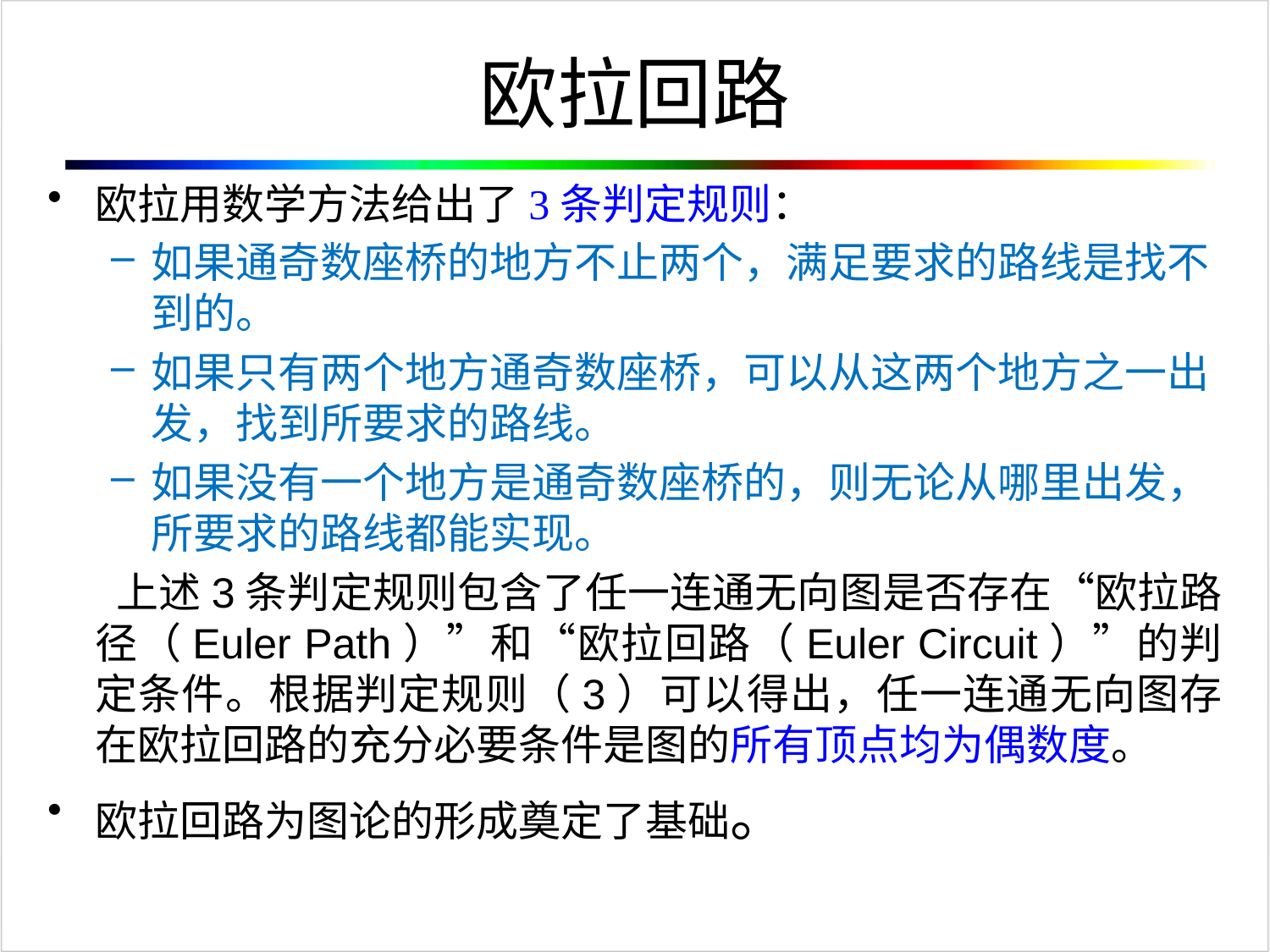

# 欧拉回路
欧拉用数学方法给出了3条判定规则：
如果通奇数座桥的地方不止两个，满足要求的路线是找不到的。
如果只有两个地方通奇数座桥，可以从这两个地方之一出发，找到所要求的路线。
如果没有一个地方是通奇数座桥的，则无论从哪里出发，所要求的路线都能实现。
      上述3条判定规则包含了任一连通无向图是否存在“欧拉路径（Euler Path）”和“欧拉回路（Euler Circuit）”的判定条件。根据判定规则（3）可以得出，任一连通无向图存在欧拉回路的充分必要条件是图的所有顶点均为偶数度。
欧拉回路为图论的形成奠定了基础。